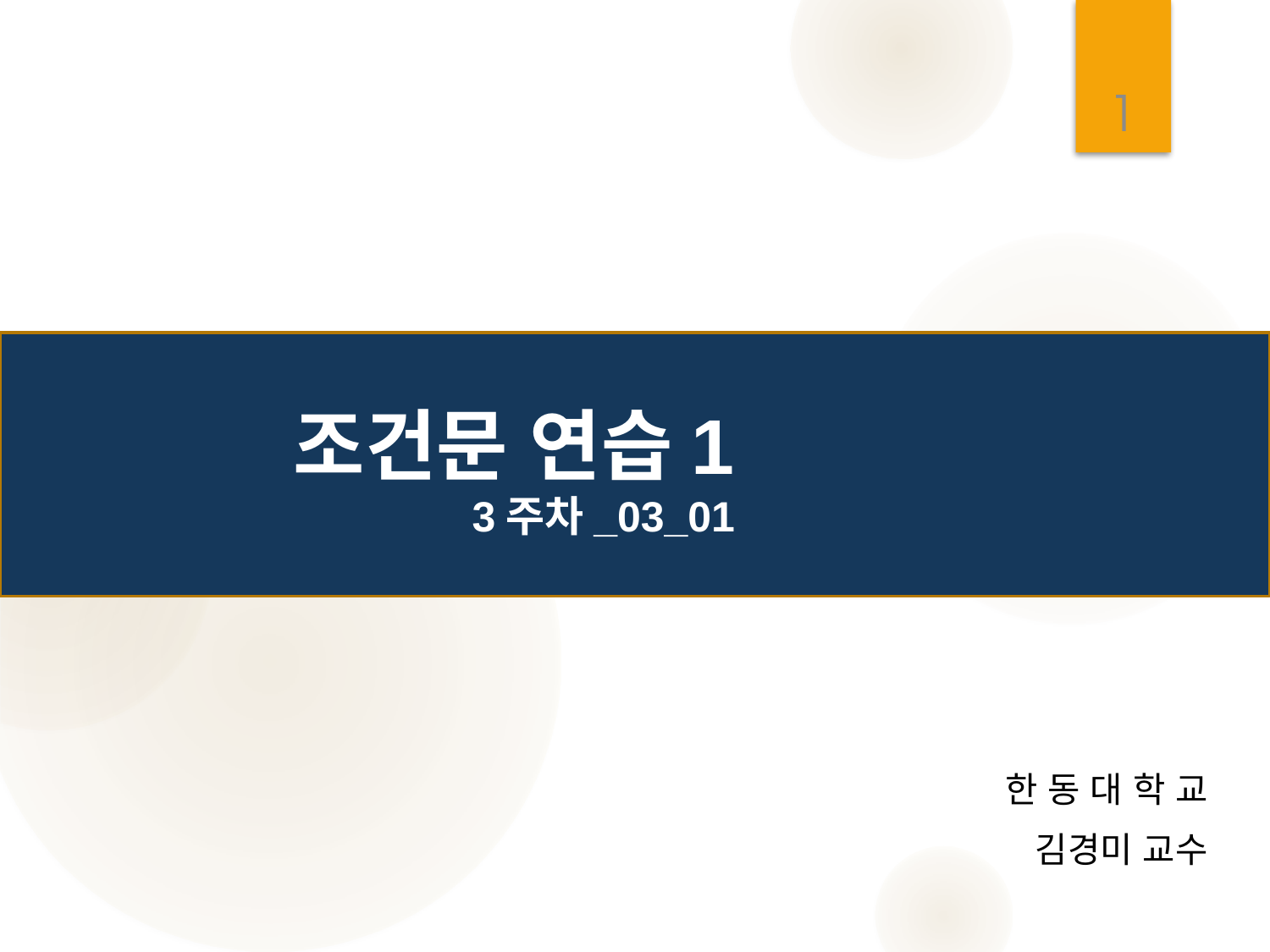

1

# 조건문 연습1 3주차_03_01
한 동 대 학 교
 김경미 교수